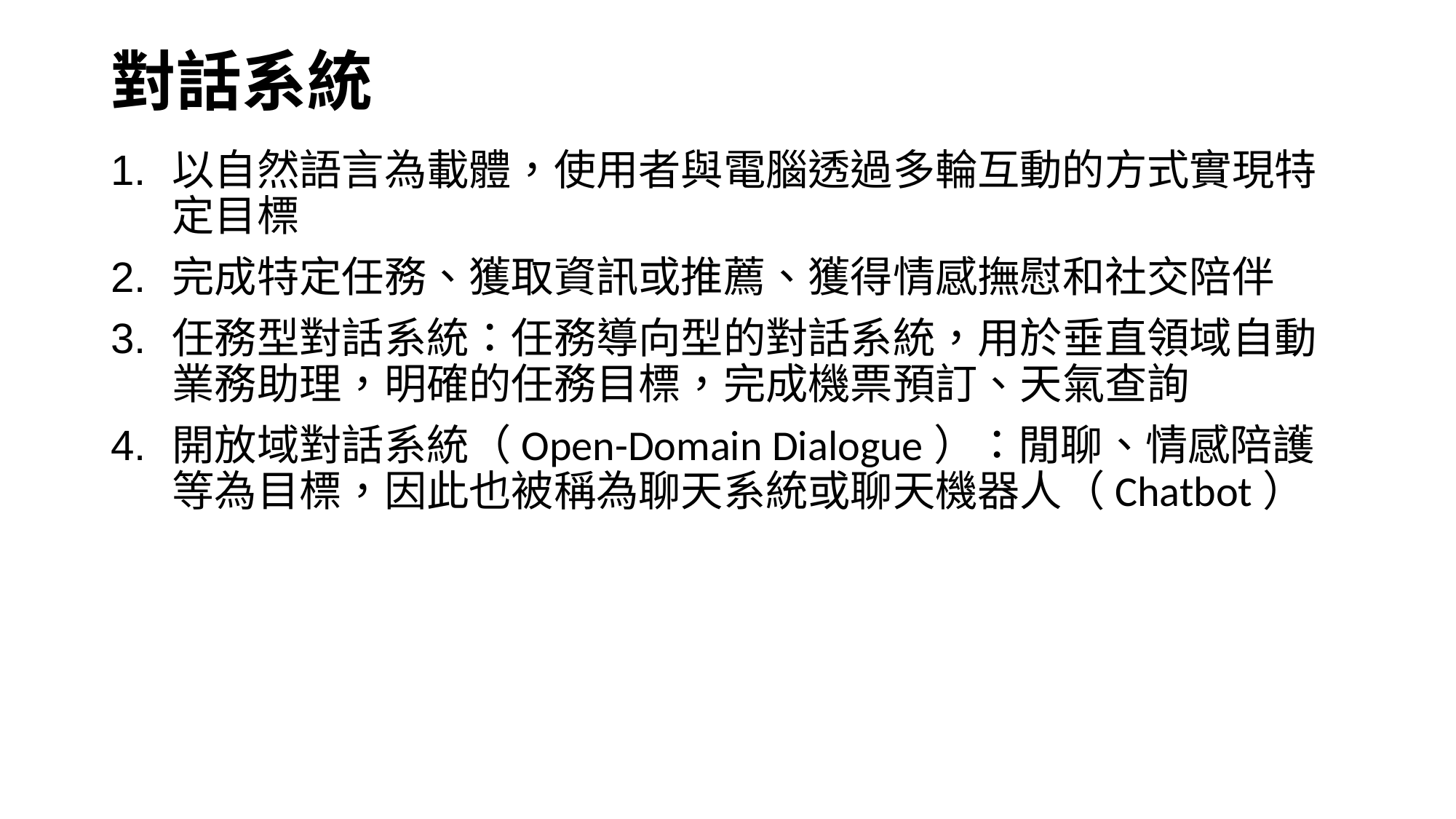

# 對話系統
以自然語言為載體，使用者與電腦透過多輪互動的方式實現特定目標
完成特定任務、獲取資訊或推薦、獲得情感撫慰和社交陪伴
任務型對話系統：任務導向型的對話系統，用於垂直領域自動業務助理，明確的任務目標，完成機票預訂、天氣查詢
開放域對話系統（Open-Domain Dialogue）：閒聊、情感陪護等為目標，因此也被稱為聊天系統或聊天機器人（Chatbot）